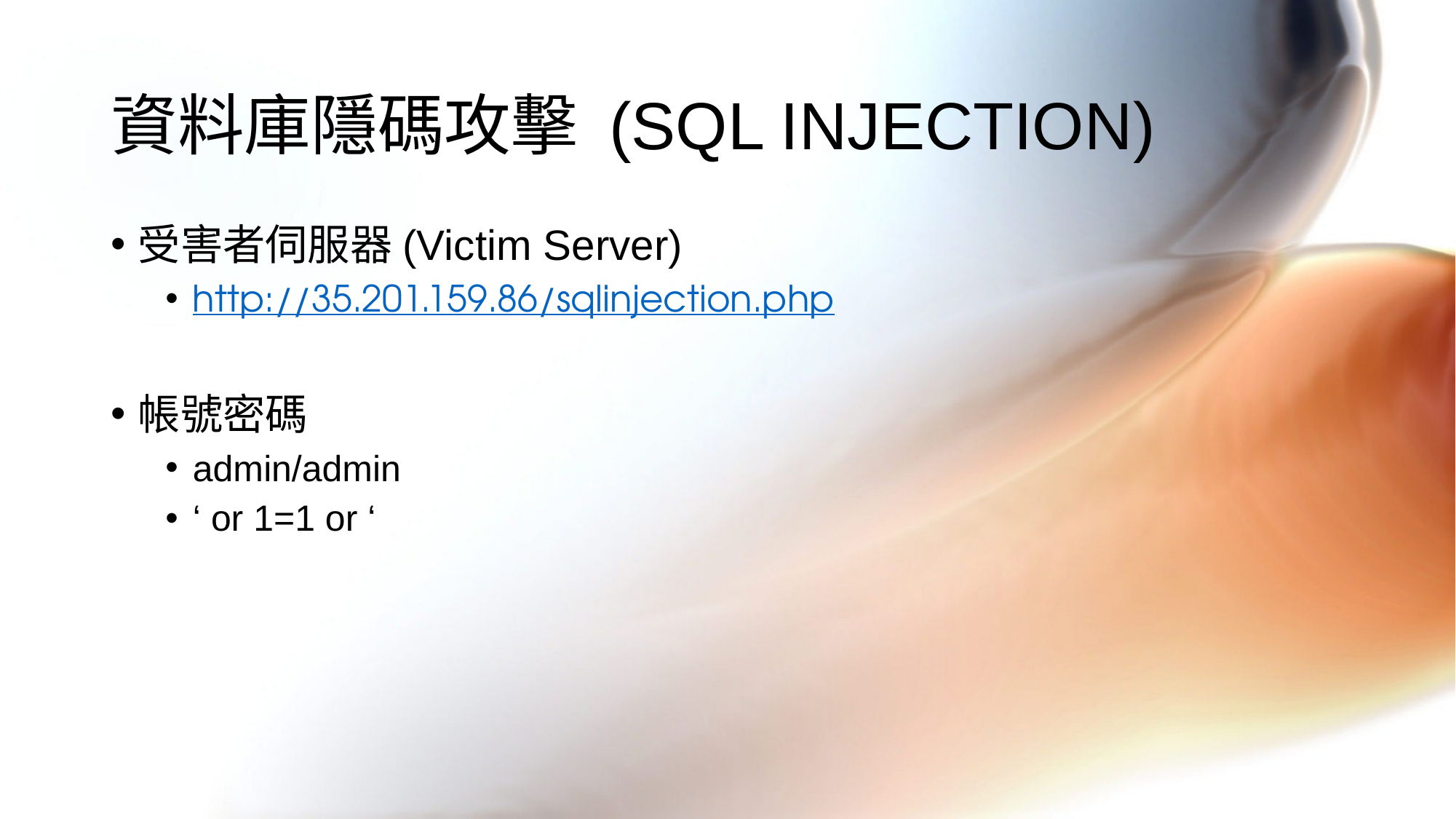

# 資料庫隱碼攻擊 (SQL INJECTION)
受害者伺服器(Victim Server)
http://35.201.159.86/sqlinjection.php

帳號密碼
admin/admin
‘ or 1=1 or ‘